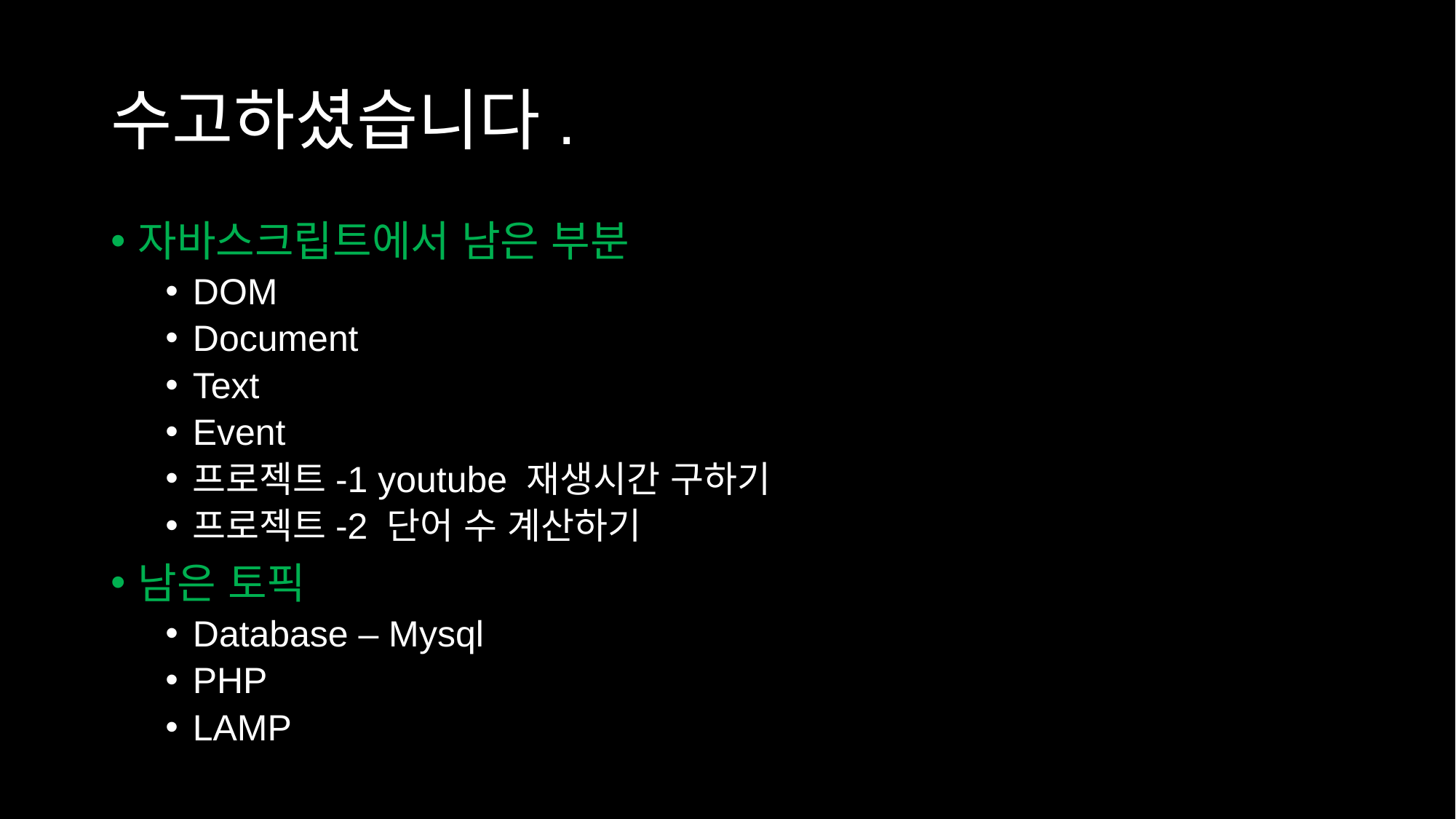

# 수고하셨습니다.
자바스크립트에서 남은 부분
DOM
Document
Text
Event
프로젝트-1 youtube 재생시간 구하기
프로젝트-2 단어 수 계산하기
남은 토픽
Database – Mysql
PHP
LAMP